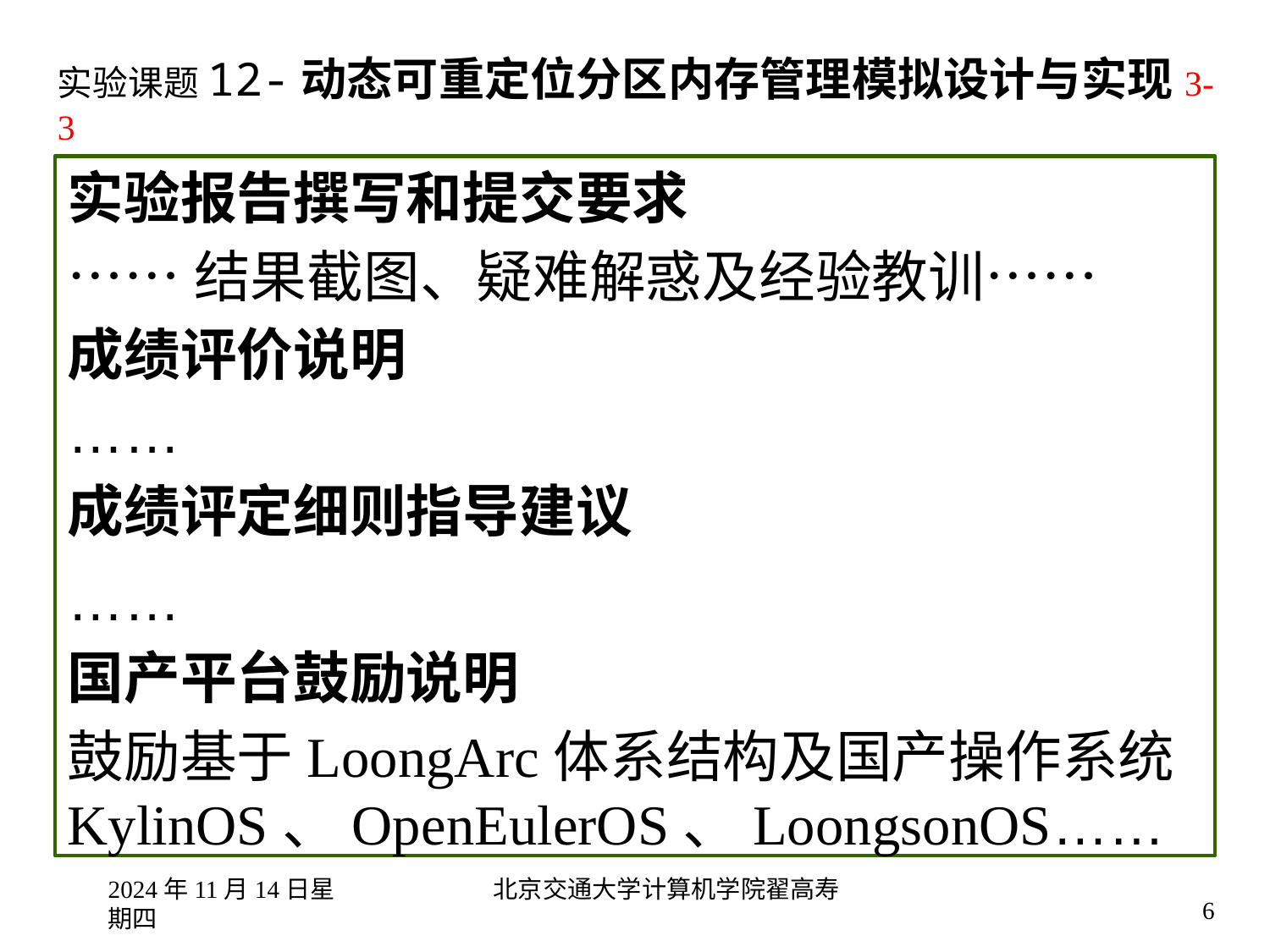

# 实验课题12-动态可重定位分区内存管理模拟设计与实现3-3
实验报告撰写和提交要求
……结果截图、疑难解惑及经验教训……
成绩评价说明
……
成绩评定细则指导建议
……
国产平台鼓励说明
鼓励基于LoongArc体系结构及国产操作系统KylinOS、OpenEulerOS、LoongsonOS……
2024年11月14日星期四
北京交通大学计算机学院翟高寿
6